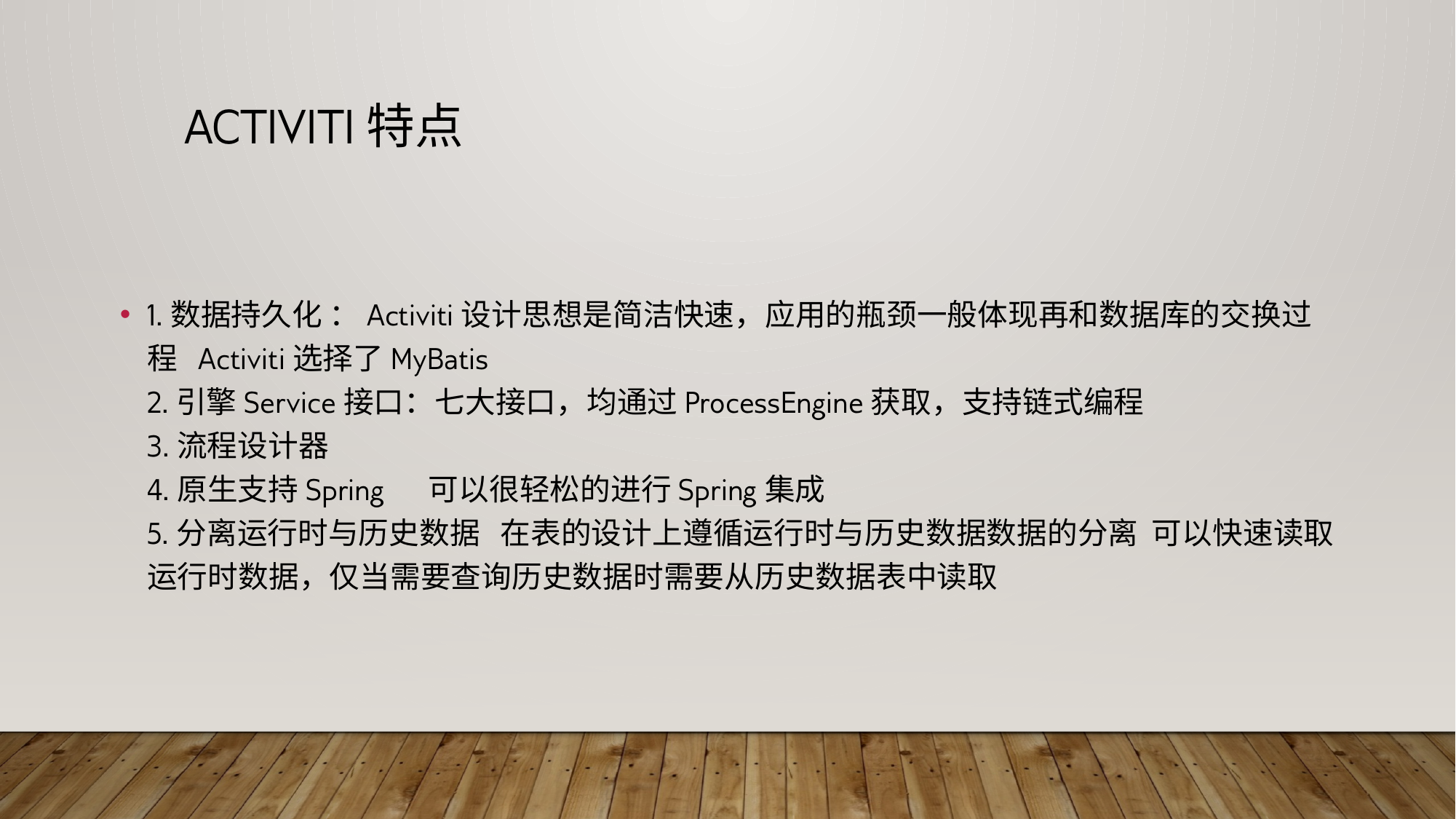

# Activiti特点
1.数据持久化 ：Activiti设计思想是简洁快速，应用的瓶颈一般体现再和数据库的交换过程  Activiti选择了MyBatis  
2.引擎Service接口：七大接口，均通过ProcessEngine获取，支持链式编程  
3.流程设计器  
4.原生支持Spring    可以很轻松的进行Spring集成
5.分离运行时与历史数据   在表的设计上遵循运行时与历史数据数据的分离  可以快速读取运行时数据，仅当需要查询历史数据时需要从历史数据表中读取